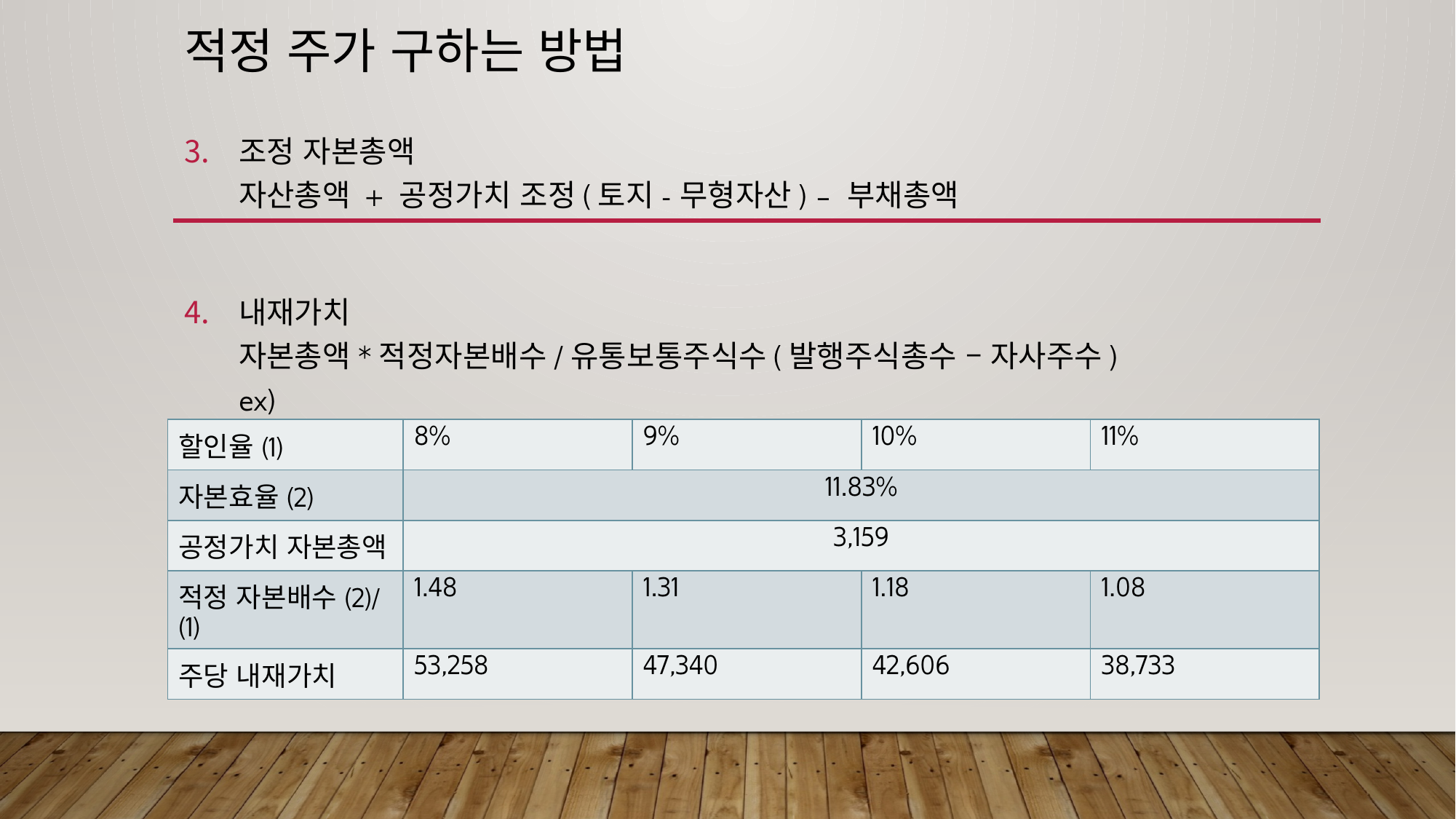

# 적정 주가 구하는 방법
조정 자본총액
자산총액 + 공정가치 조정(토지-무형자산) – 부채총액

내재가치
자본총액*적정자본배수/유통보통주식수(발행주식총수 – 자사주수)
ex)

| 할인율(1) | 8% | 9% | 10% | 11% |
| --- | --- | --- | --- | --- |
| 자본효율(2) | 11.83% |  |  |  |
| 공정가치 자본총액 | 3,159 |  |  |  |
| 적정 자본배수(2)/(1) | 1.48 | 1.31 | 1.18 | 1.08 |
| 주당 내재가치 | 53,258 | 47,340 | 42,606 | 38,733 |